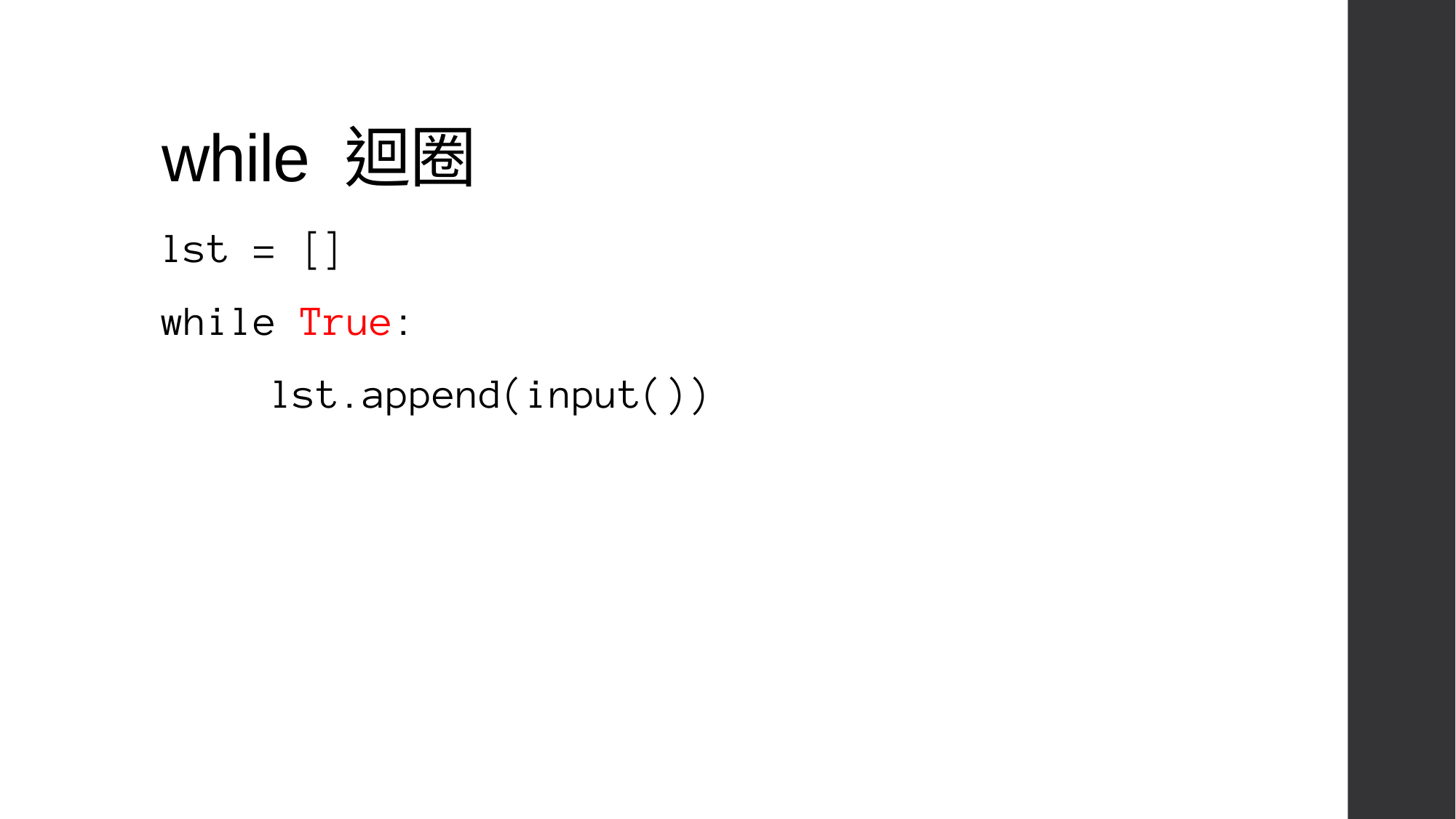

# while 迴圈
lst = []
while True:
	lst.append(input())